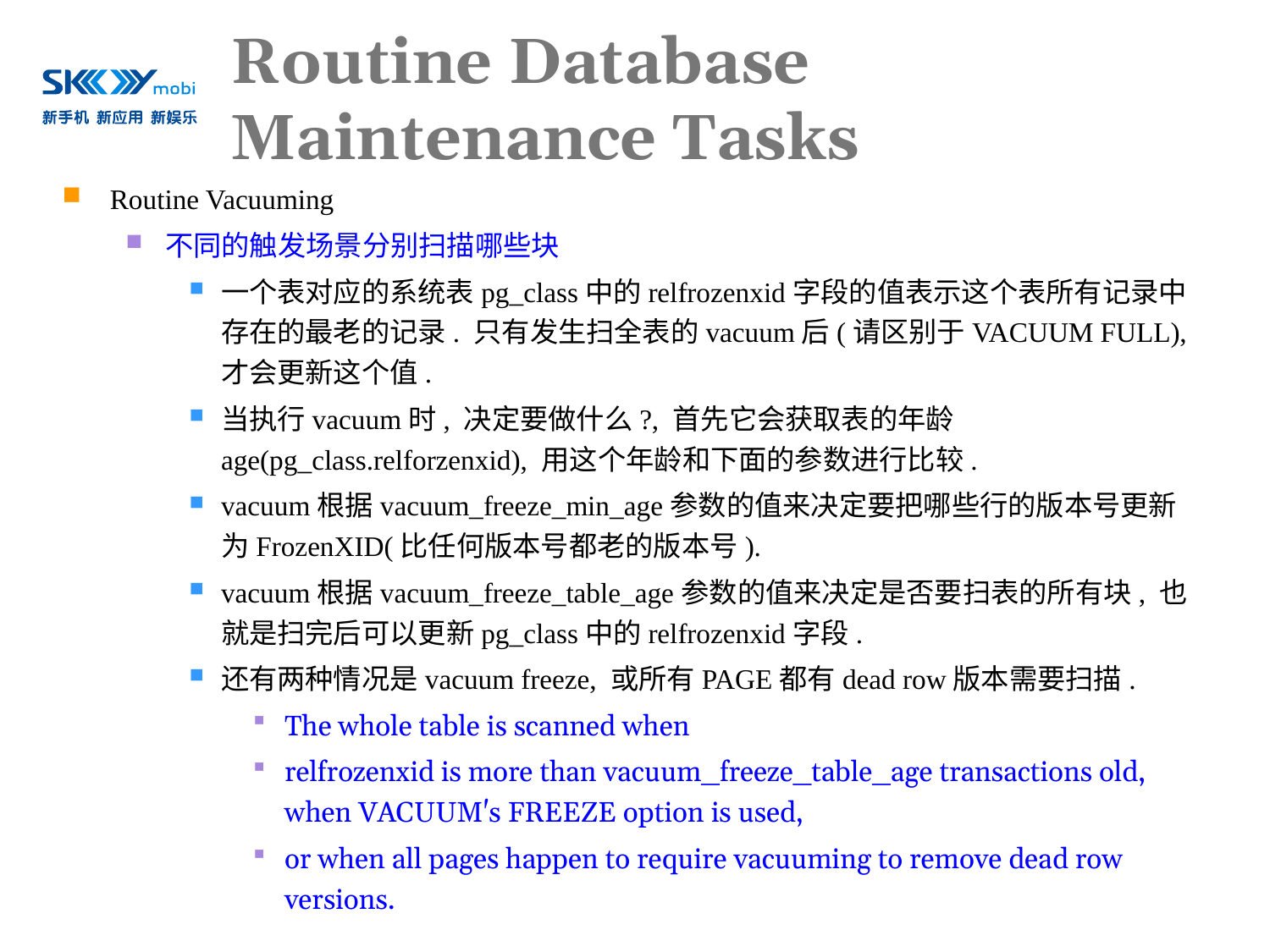

# Routine Database Maintenance Tasks
Routine Vacuuming
不同的触发场景分别扫描哪些块
一个表对应的系统表pg_class中的relfrozenxid字段的值表示这个表所有记录中存在的最老的记录. 只有发生扫全表的vacuum后(请区别于VACUUM FULL),才会更新这个值.
当执行vacuum时, 决定要做什么?, 首先它会获取表的年龄age(pg_class.relforzenxid), 用这个年龄和下面的参数进行比较.
vacuum根据vacuum_freeze_min_age参数的值来决定要把哪些行的版本号更新为FrozenXID(比任何版本号都老的版本号).
vacuum根据vacuum_freeze_table_age参数的值来决定是否要扫表的所有块, 也就是扫完后可以更新pg_class中的relfrozenxid字段.
还有两种情况是vacuum freeze, 或所有PAGE都有dead row版本需要扫描.
The whole table is scanned when
relfrozenxid is more than vacuum_freeze_table_age transactions old, when VACUUM's FREEZE option is used,
or when all pages happen to require vacuuming to remove dead row versions.